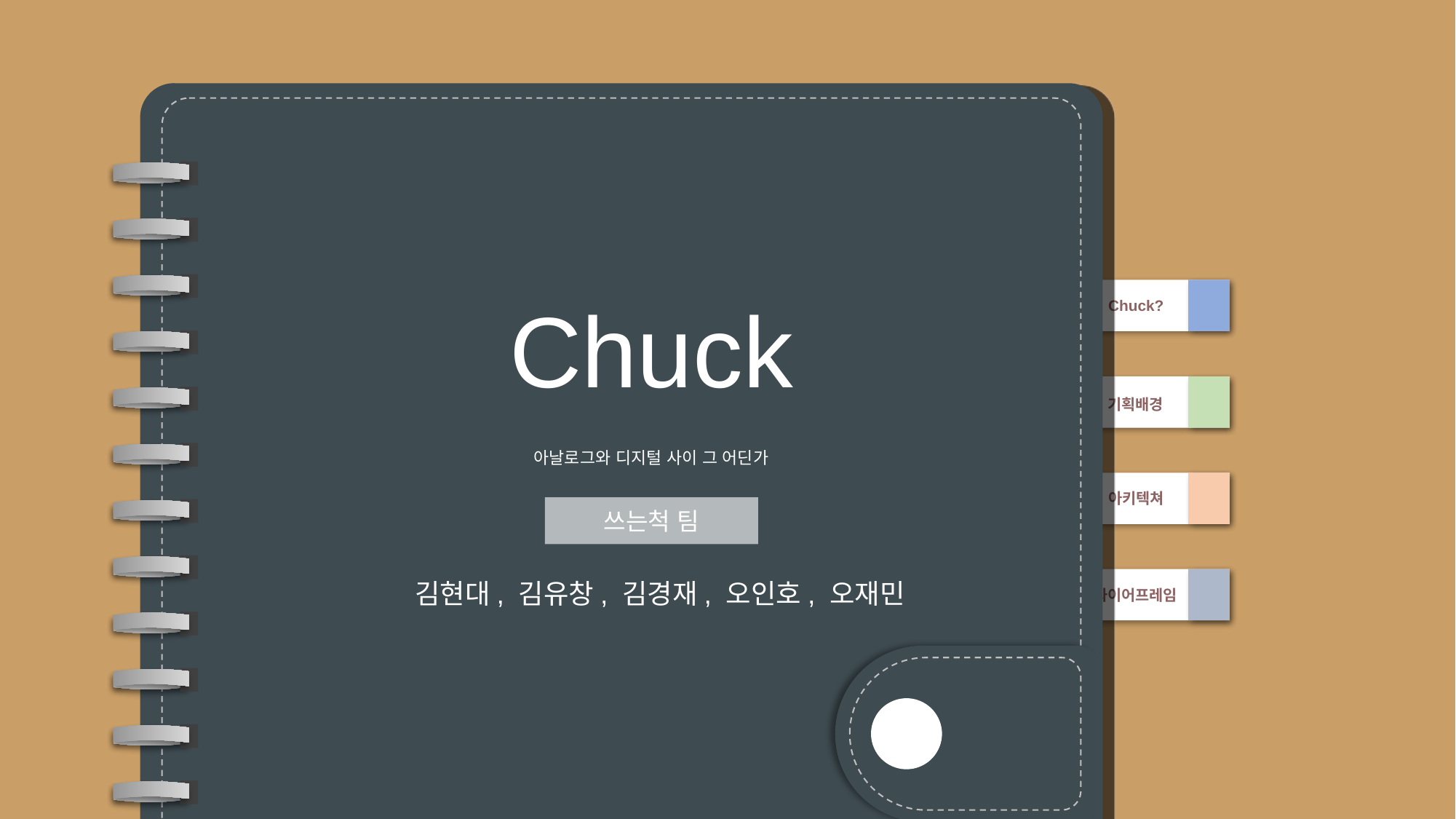

Chuck

아날로그와 디지털 사이 그 어딘가

Chuck?

기획배경

아키텍쳐
쓰는척 팀

김현대, 김유창, 김경재, 오인호, 오재민
와이어프레임